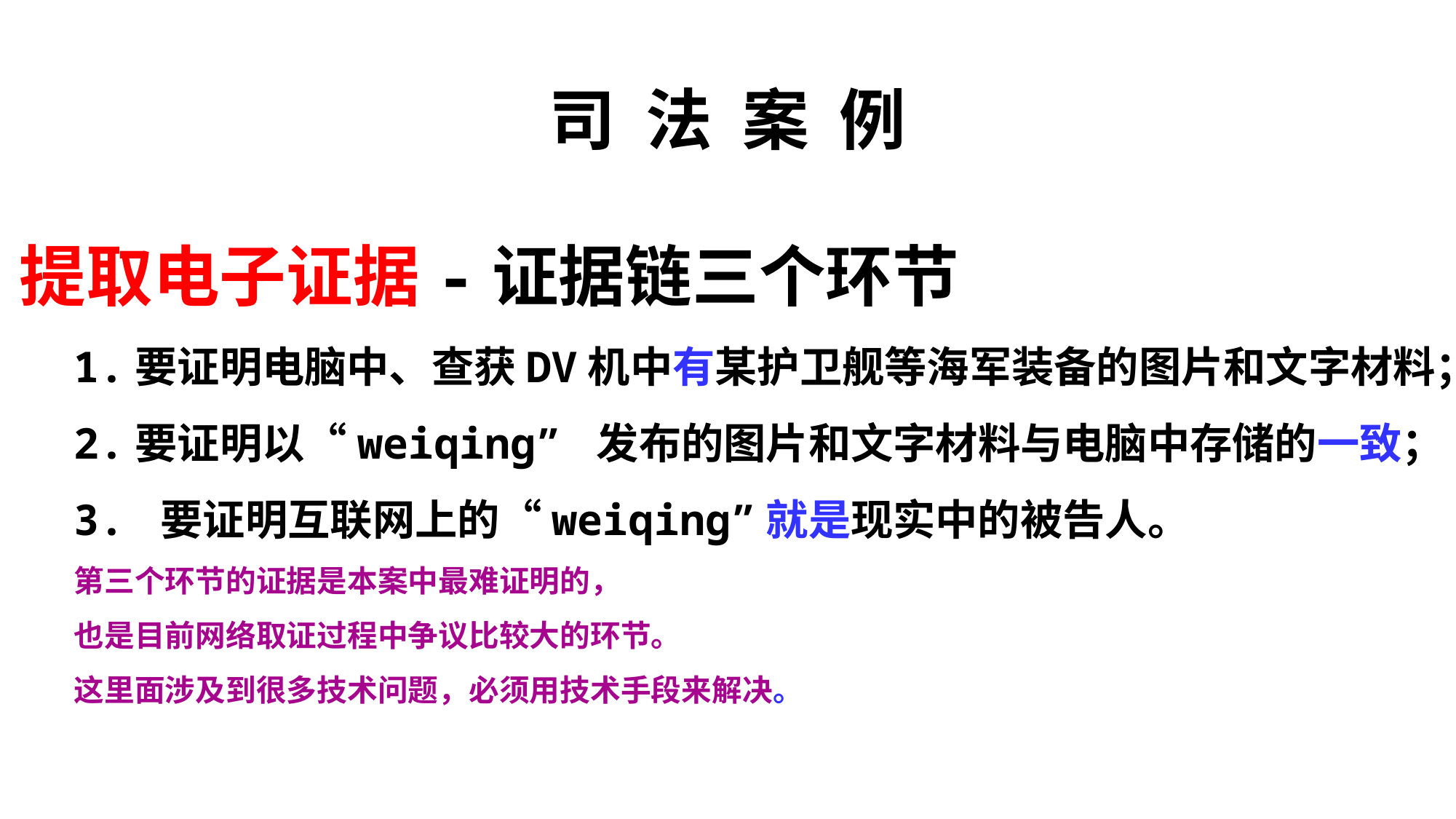

# 司  法  案  例
提取电子证据-证据链三个环节
1.要证明电脑中、查获DV机中有某护卫舰等海军装备的图片和文字材料；
2.要证明以“weiqing” 发布的图片和文字材料与电脑中存储的一致；
3. 要证明互联网上的“weiqing”就是现实中的被告人。
第三个环节的证据是本案中最难证明的，
也是目前网络取证过程中争议比较大的环节。
这里面涉及到很多技术问题，必须用技术手段来解决。